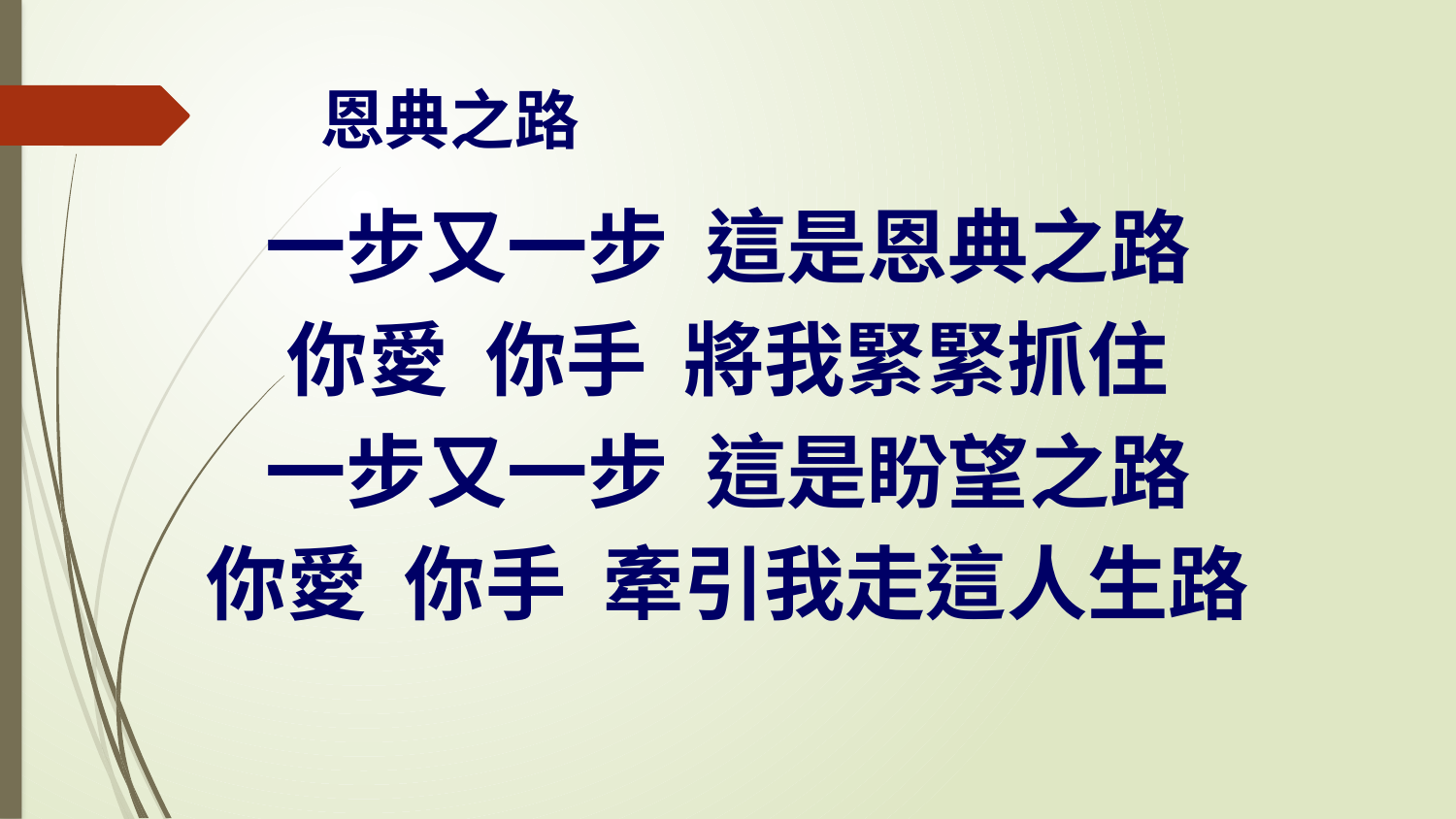

# 恩典之路
一步又一步  這是恩典之路
你愛  你手  將我緊緊抓住
一步又一步  這是盼望之路
你愛  你手  牽引我走這人生路